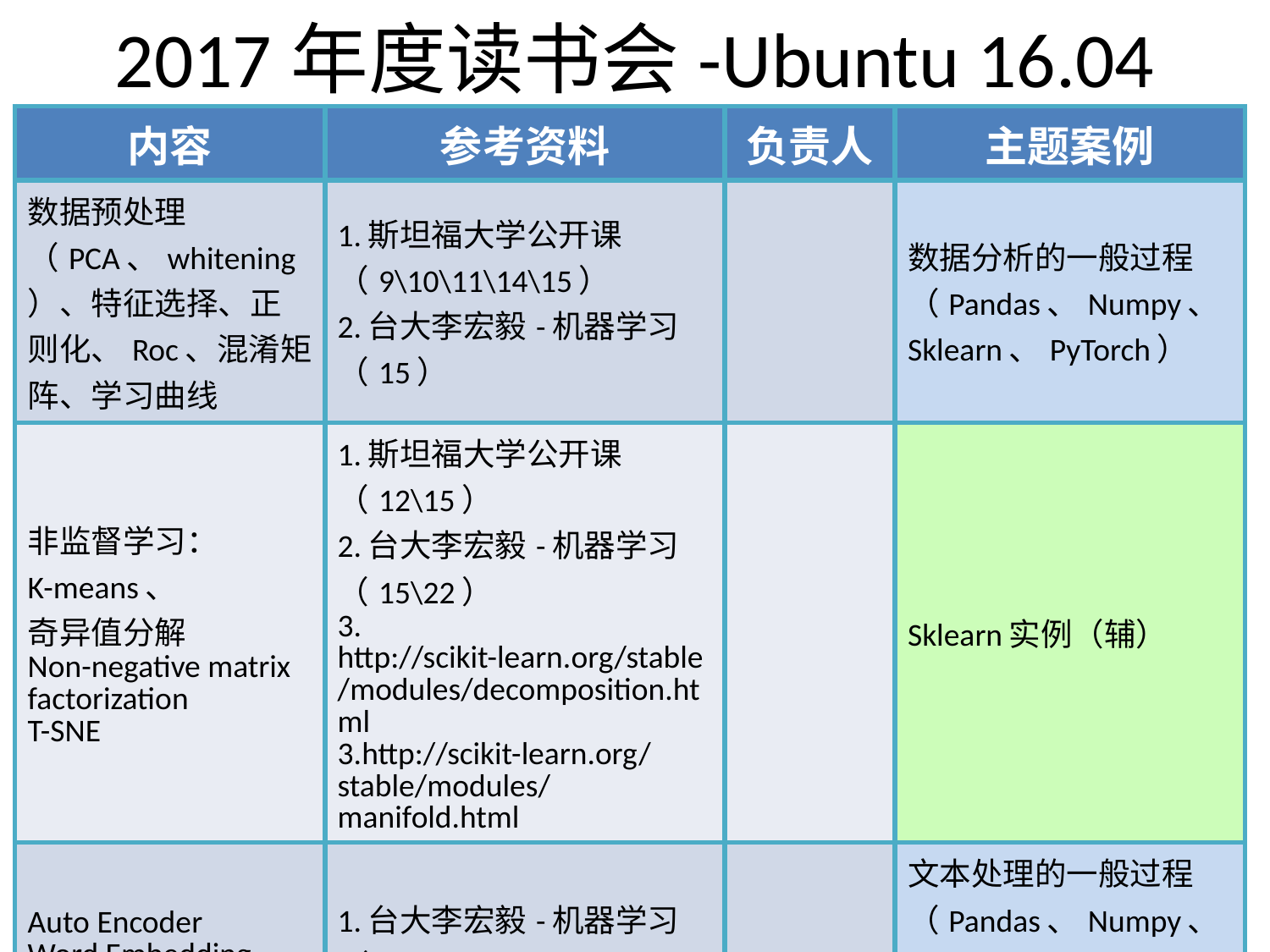

# 2017年度读书会-Ubuntu 16.04
| 内容 | 参考资料 | 负责人 | 主题案例 |
| --- | --- | --- | --- |
| 数据预处理（PCA、whitening）、特征选择、正则化、Roc、混淆矩阵、学习曲线 | 1.斯坦福大学公开课（9\10\11\14\15） 2.台大李宏毅-机器学习（15） |  | 数据分析的一般过程 （Pandas、Numpy、Sklearn、PyTorch） |
| 非监督学习： K-means、 奇异值分解 Non-negative matrix factorization T-SNE | 1.斯坦福大学公开课（12\15） 2.台大李宏毅-机器学习（15\22） 3. http://scikit-learn.org/stable/modules/decomposition.html 3.http://scikit-learn.org/stable/modules/manifold.html |  | Sklearn实例（辅） |
| Auto Encoder Word Embedding | 1.台大李宏毅-机器学习（16\17) |  | 文本处理的一般过程 （Pandas、Numpy、Sklearn、PyTorch、Gensim） |